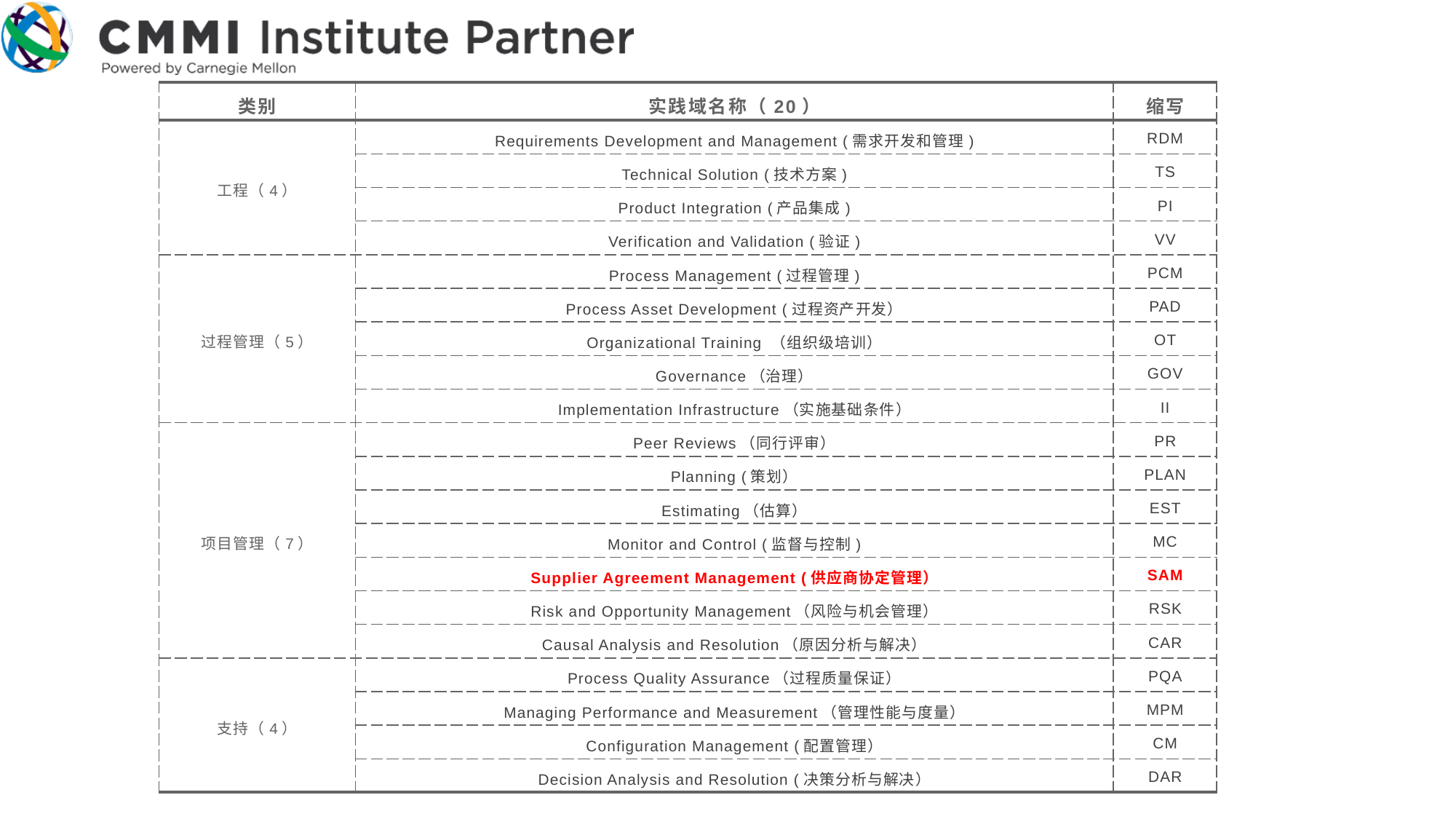

| 类别 | 实践域名称（20） | 缩写 |
| --- | --- | --- |
| 工程（4） | Requirements Development and Management (需求开发和管理) | RDM |
|  | Technical Solution (技术方案) | TS |
|  | Product Integration (产品集成) | PI |
|  | Verification and Validation (验证) | VV |
| 过程管理（5） | Process Management (过程管理) | PCM |
|  | Process Asset Development (过程资产开发） | PAD |
|  | Organizational Training （组织级培训） | OT |
|  | Governance（治理） | GOV |
|  | Implementation Infrastructure（实施基础条件） | II |
| 项目管理（7） | Peer Reviews（同行评审） | PR |
|  | Planning (策划） | PLAN |
|  | Estimating（估算） | EST |
|  | Monitor and Control (监督与控制) | MC |
|  | Supplier Agreement Management (供应商协定管理） | SAM |
|  | Risk and Opportunity Management（风险与机会管理） | RSK |
|  | Causal Analysis and Resolution（原因分析与解决） | CAR |
| 支持（4） | Process Quality Assurance（过程质量保证） | PQA |
|  | Managing Performance and Measurement（管理性能与度量） | MPM |
|  | Configuration Management (配置管理） | CM |
|  | Decision Analysis and Resolution (决策分析与解决） | DAR |